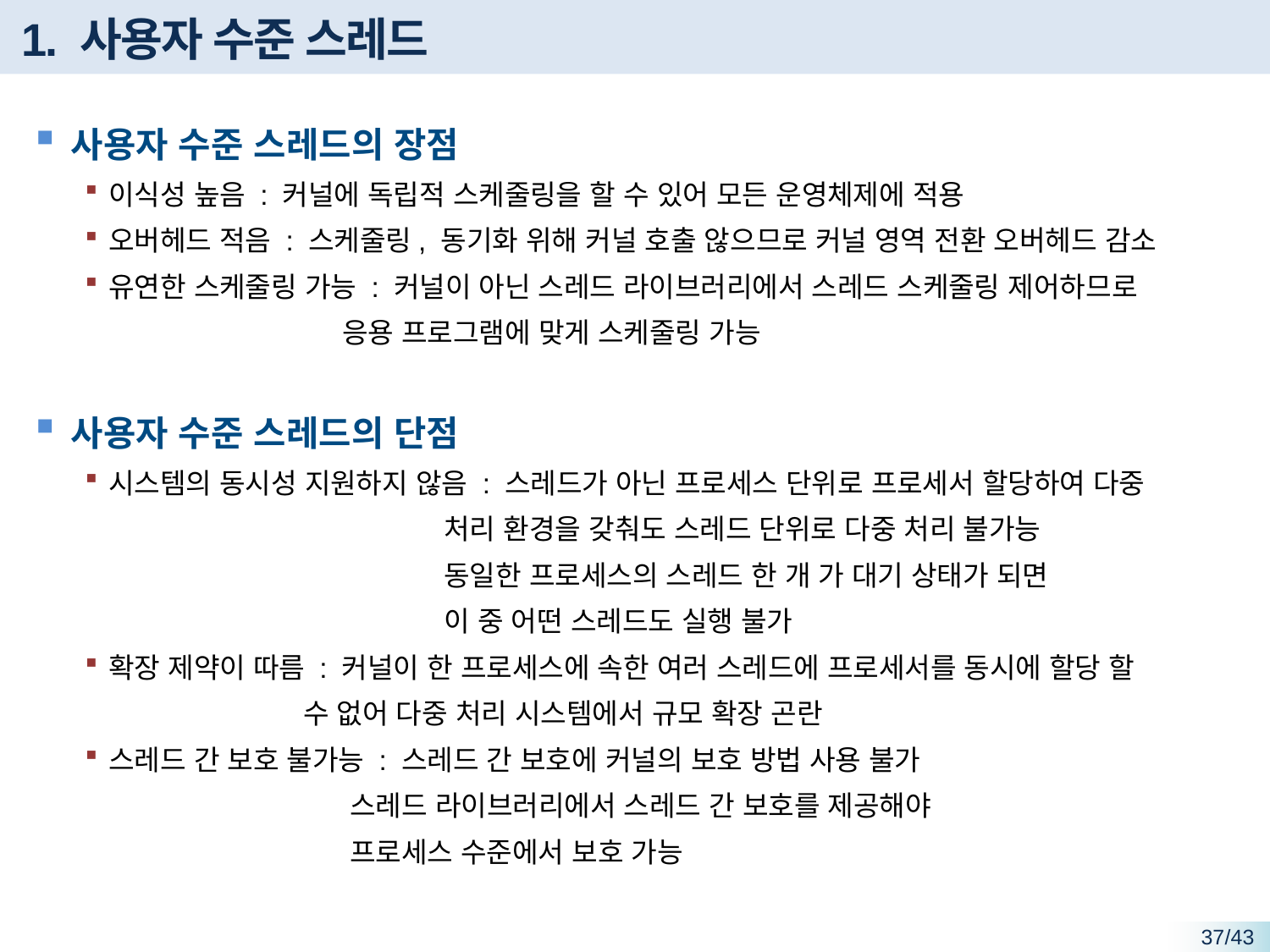

# 1. 사용자 수준 스레드
사용자 수준 스레드의 장점
이식성 높음 : 커널에 독립적 스케줄링을 할 수 있어 모든 운영체제에 적용
오버헤드 적음 : 스케줄링, 동기화 위해 커널 호출 않으므로 커널 영역 전환 오버헤드 감소
유연한 스케줄링 가능 : 커널이 아닌 스레드 라이브러리에서 스레드 스케줄링 제어하므로
                                응용 프로그램에 맞게 스케줄링 가능

사용자 수준 스레드의 단점
시스템의 동시성 지원하지 않음 : 스레드가 아닌 프로세스 단위로 프로세서 할당하여 다중
                                             처리 환경을 갖춰도 스레드 단위로 다중 처리 불가능
                                             동일한 프로세스의 스레드 한 개 가 대기 상태가 되면
                                             이 중 어떤 스레드도 실행 불가
확장 제약이 따름 : 커널이 한 프로세스에 속한 여러 스레드에 프로세서를 동시에 할당 할
                           수 없어 다중 처리 시스템에서 규모 확장 곤란
스레드 간 보호 불가능 : 스레드 간 보호에 커널의 보호 방법 사용 불가
                                 스레드 라이브러리에서 스레드 간 보호를 제공해야
                                 프로세스 수준에서 보호 가능